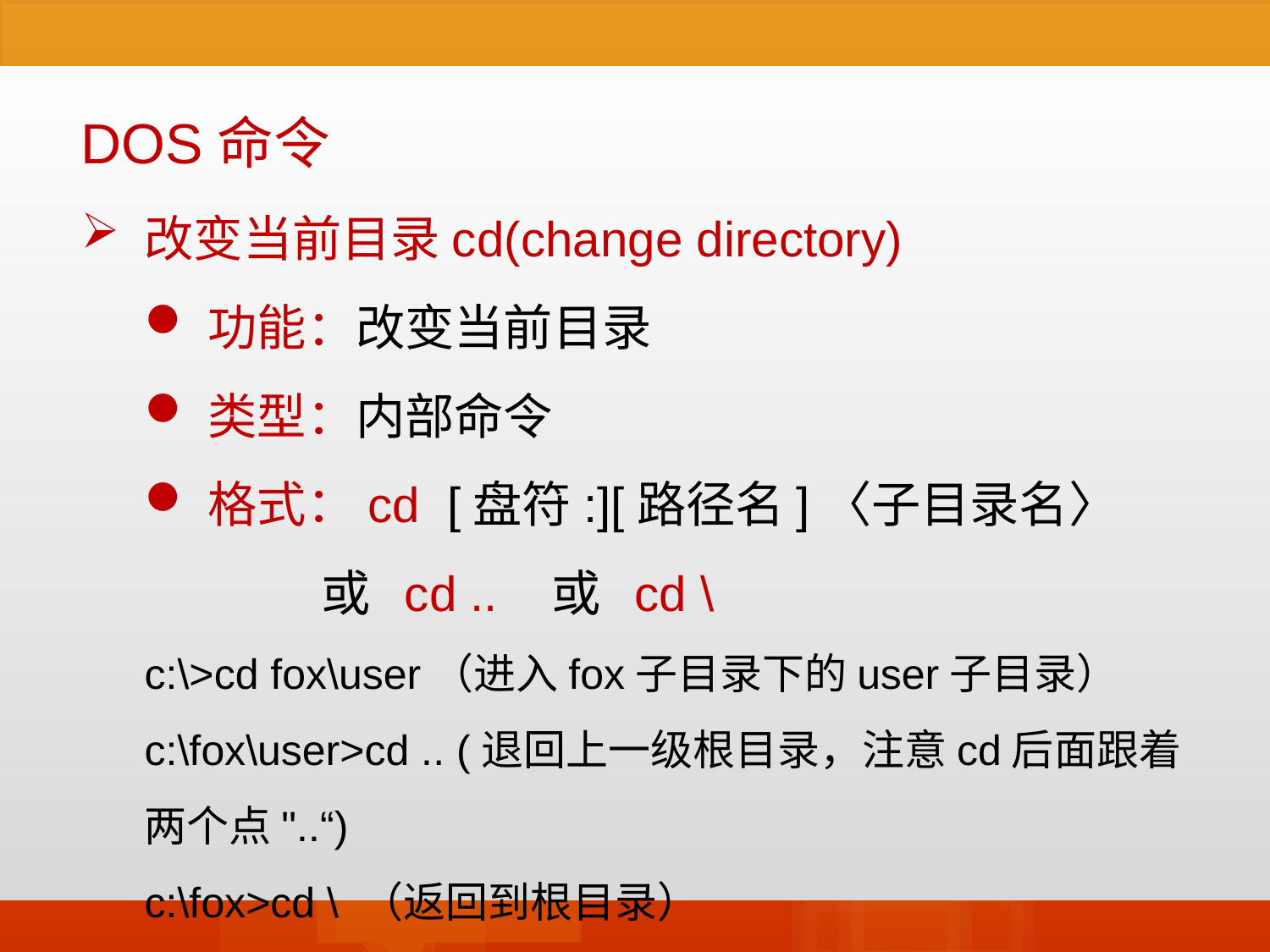

DOS命令
改变当前目录cd(change directory)
功能：改变当前目录
类型：内部命令
格式：cd  [盘符:][路径名]〈子目录名〉
               或  cd ..   或  cd \
c:\>cd fox\user（进入fox子目录下的user子目录）
c:\fox\user>cd .. (退回上一级根目录，注意cd后面跟着两个点"..“)
c:\fox>cd \ （返回到根目录）